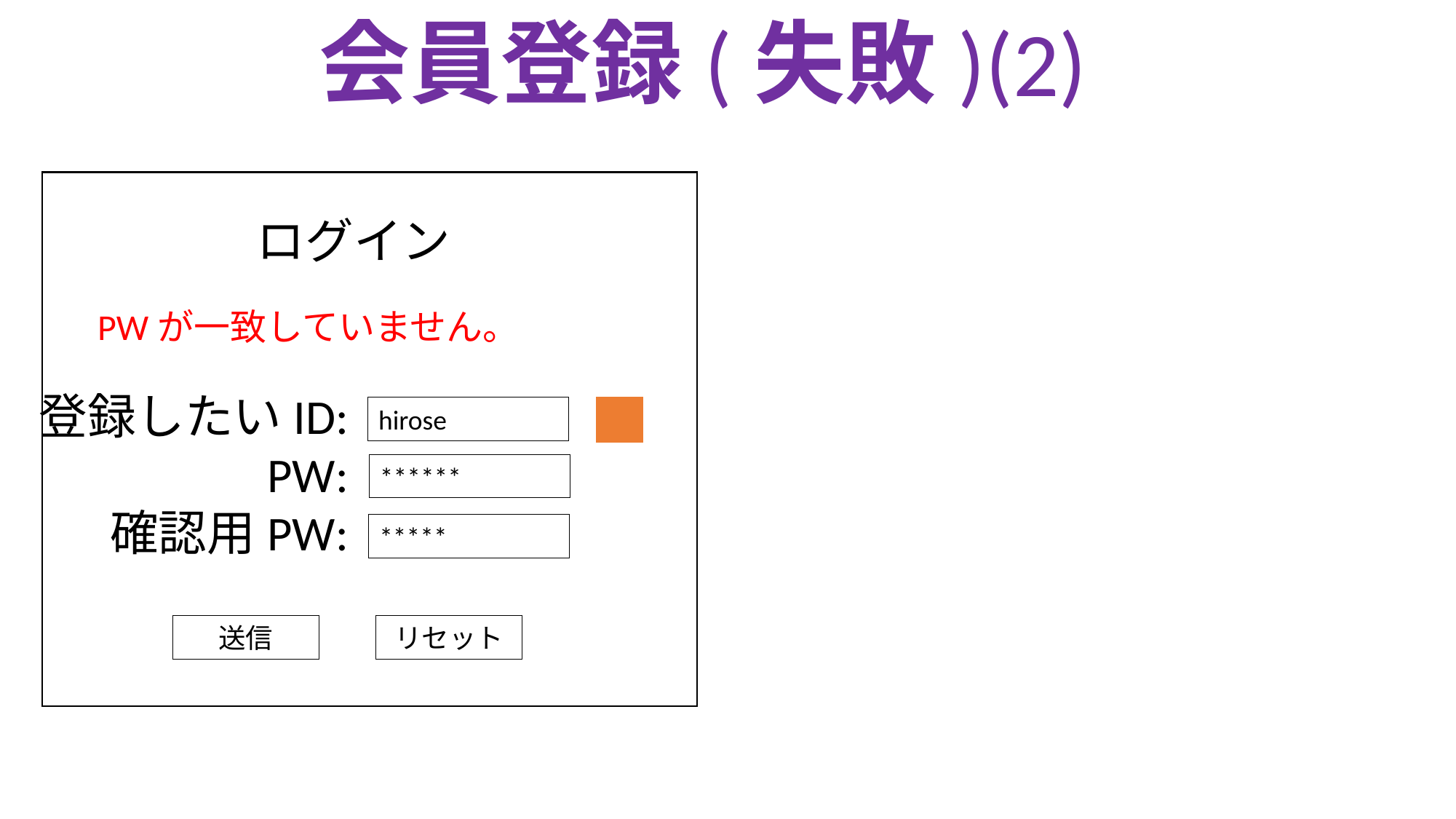

会員登録(失敗)(2)

ログイン
PWが一致していません。
登録したいID:
PW:
確認用PW:
hirose

******
*****
送信
リセット